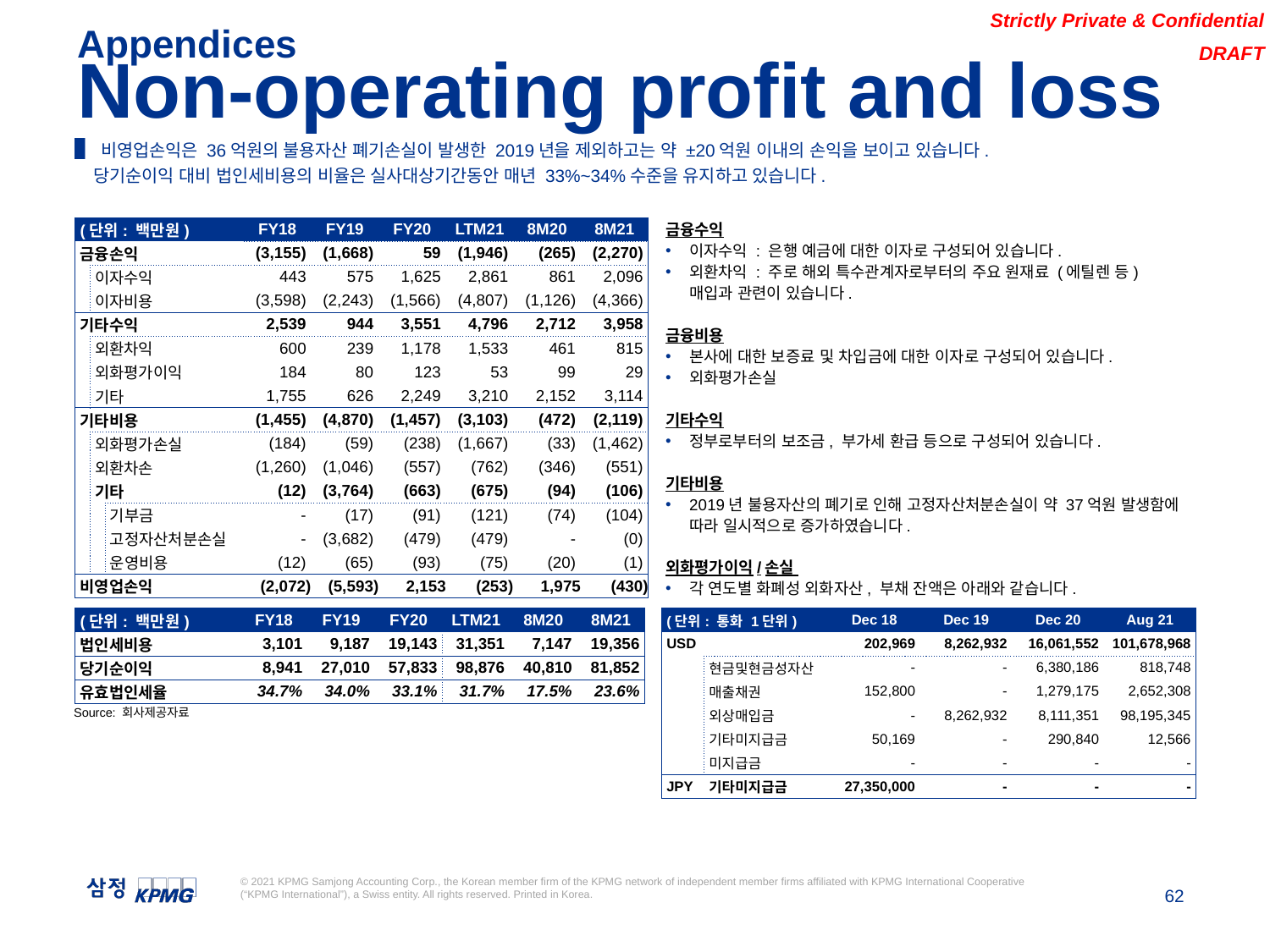

Appendices
Non-operating profit and loss
▌비영업손익은 36억원의 불용자산 폐기손실이 발생한 2019년을 제외하고는 약 ±20억원 이내의 손익을 보이고 있습니다.
   당기순이익 대비 법인세비용의 비율은 실사대상기간동안 매년 33%~34%수준을 유지하고 있습니다.

| (단위: 백만원) |  |  | FY18 | FY19 | FY20 | LTM21 | 8M20 | 8M21 |
| --- | --- | --- | --- | --- | --- | --- | --- | --- |
| 금융손익 |  |  | (3,155) | (1,668) | 59 | (1,946) | (265) | (2,270) |
|  | 이자수익 |  | 443 | 575 | 1,625 | 2,861 | 861 | 2,096 |
|  | 이자비용 |  | (3,598) | (2,243) | (1,566) | (4,807) | (1,126) | (4,366) |
| 기타수익 |  |  | 2,539 | 944 | 3,551 | 4,796 | 2,712 | 3,958 |
|  | 외환차익 |  | 600 | 239 | 1,178 | 1,533 | 461 | 815 |
|  | 외화평가이익 |  | 184 | 80 | 123 | 53 | 99 | 29 |
|  | 기타 |  | 1,755 | 626 | 2,249 | 3,210 | 2,152 | 3,114 |
| 기타비용 |  |  | (1,455) | (4,870) | (1,457) | (3,103) | (472) | (2,119) |
|  | 외화평가손실 |  | (184) | (59) | (238) | (1,667) | (33) | (1,462) |
|  | 외환차손 |  | (1,260) | (1,046) | (557) | (762) | (346) | (551) |
|  | 기타 |  | (12) | (3,764) | (663) | (675) | (94) | (106) |
|  |  | 기부금 | - | (17) | (91) | (121) | (74) | (104) |
|  |  | 고정자산처분손실 | - | (3,682) | (479) | (479) | - | (0) |
|  |  | 운영비용 | (12) | (65) | (93) | (75) | (20) | (1) |
| 비영업손익 |  |  | (2,072) | (5,593) | 2,153 | (253) | 1,975 | (430) |
금융수익
이자수익 : 은행 예금에 대한 이자로 구성되어 있습니다.
외환차익 : 주로 해외 특수관계자로부터의 주요 원재료 (에틸렌 등) 매입과 관련이 있습니다.

금융비용
본사에 대한 보증료 및 차입금에 대한 이자로 구성되어 있습니다.
외화평가손실

기타수익
정부로부터의 보조금, 부가세 환급 등으로 구성되어 있습니다.

기타비용
2019년 불용자산의 폐기로 인해 고정자산처분손실이 약 37억원 발생함에 따라 일시적으로 증가하였습니다.

외화평가이익/손실
각 연도별 화폐성 외화자산, 부채 잔액은 아래와 같습니다.

| (단위: 백만원) | FY18 | FY19 | FY20 | LTM21 | 8M20 | 8M21 |
| --- | --- | --- | --- | --- | --- | --- |
| 법인세비용 | 3,101 | 9,187 | 19,143 | 31,351 | 7,147 | 19,356 |
| 당기순이익 | 8,941 | 27,010 | 57,833 | 98,876 | 40,810 | 81,852 |
| 유효법인세율 | 34.7% | 34.0% | 33.1% | 31.7% | 17.5% | 23.6% |
| (단위: 통화 1단위) |  | Dec 18 | Dec 19 | Dec 20 | Aug 21 |
| --- | --- | --- | --- | --- | --- |
| USD |  | 202,969 | 8,262,932 | 16,061,552 | 101,678,968 |
|  | 현금및현금성자산 | - | - | 6,380,186 | 818,748 |
|  | 매출채권 | 152,800 | - | 1,279,175 | 2,652,308 |
|  | 외상매입금 | - | 8,262,932 | 8,111,351 | 98,195,345 |
|  | 기타미지급금 | 50,169 | - | 290,840 | 12,566 |
|  | 미지급금 | - | - | - | - |
| JPY | 기타미지급금 | 27,350,000 | - | - | - |
Source: 회사제공자료